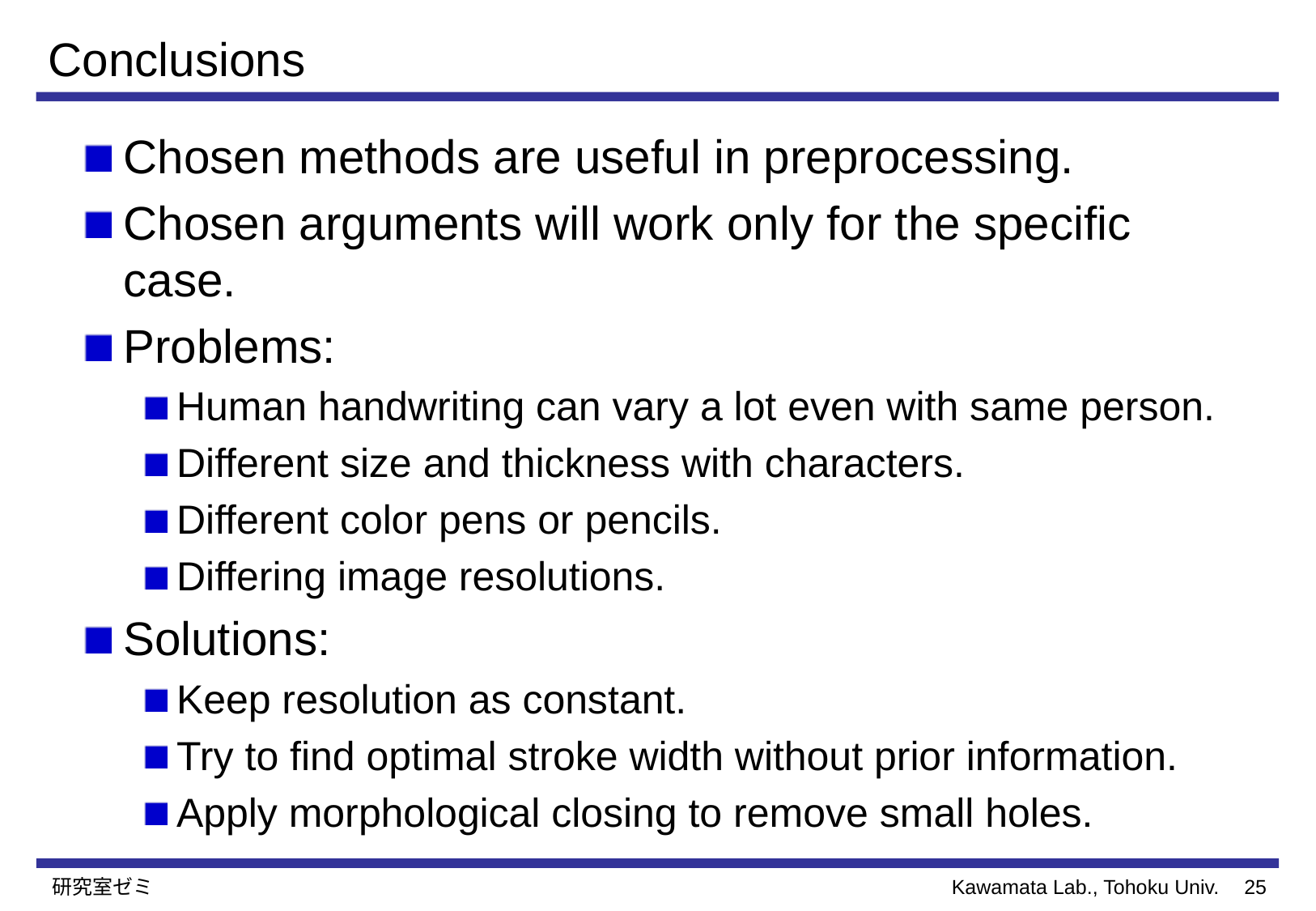

# Conclusions
Chosen methods are useful in preprocessing.
Chosen arguments will work only for the specific case.
Problems:
Human handwriting can vary a lot even with same person.
Different size and thickness with characters.
Different color pens or pencils.
Differing image resolutions.
Solutions:
Keep resolution as constant.
Try to find optimal stroke width without prior information.
Apply morphological closing to remove small holes.

研究室ゼミ
25